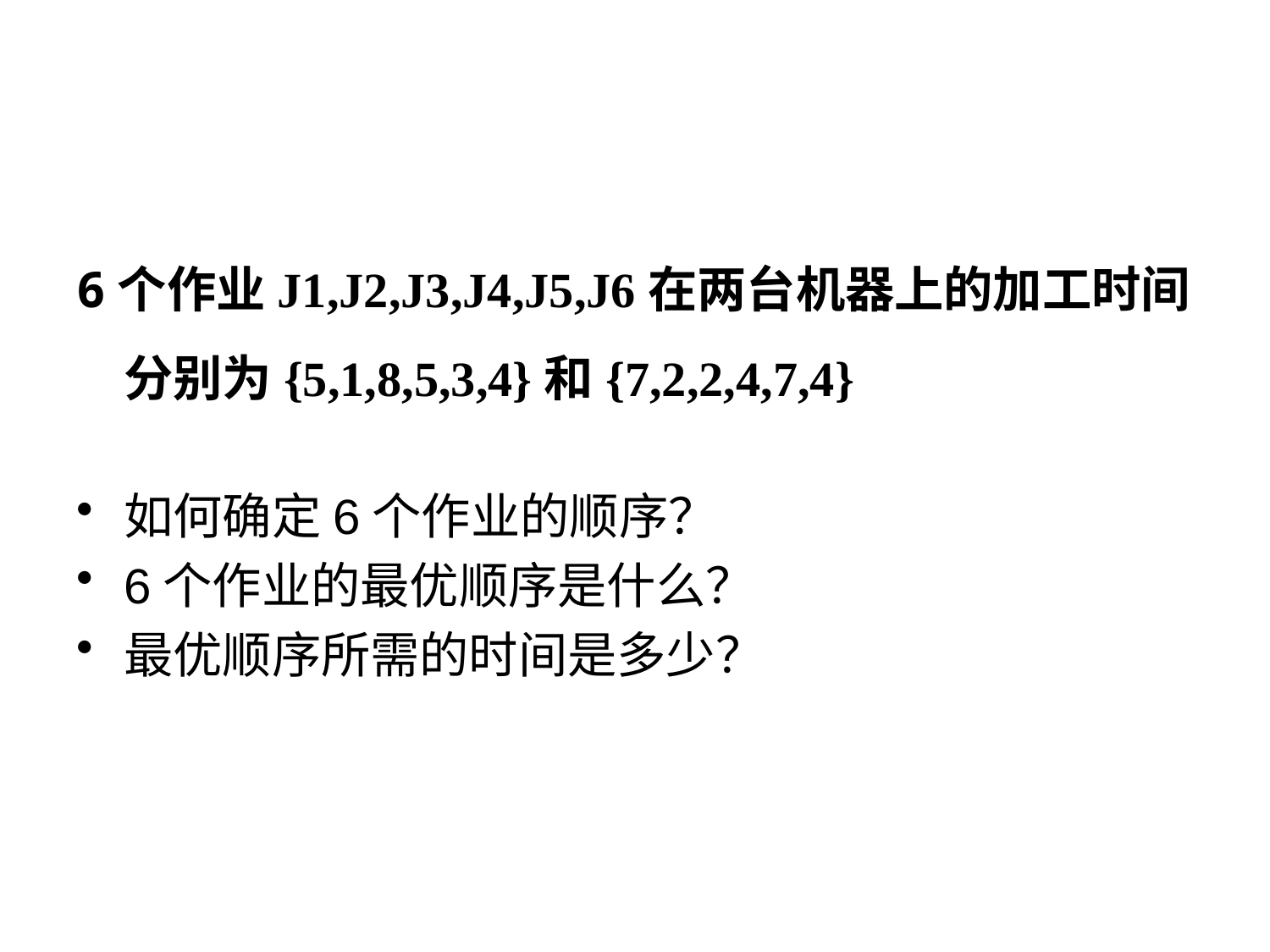

#
6个作业J1,J2,J3,J4,J5,J6在两台机器上的加工时间分别为{5,1,8,5,3,4}和{7,2,2,4,7,4}

如何确定6个作业的顺序？
6个作业的最优顺序是什么？
最优顺序所需的时间是多少？